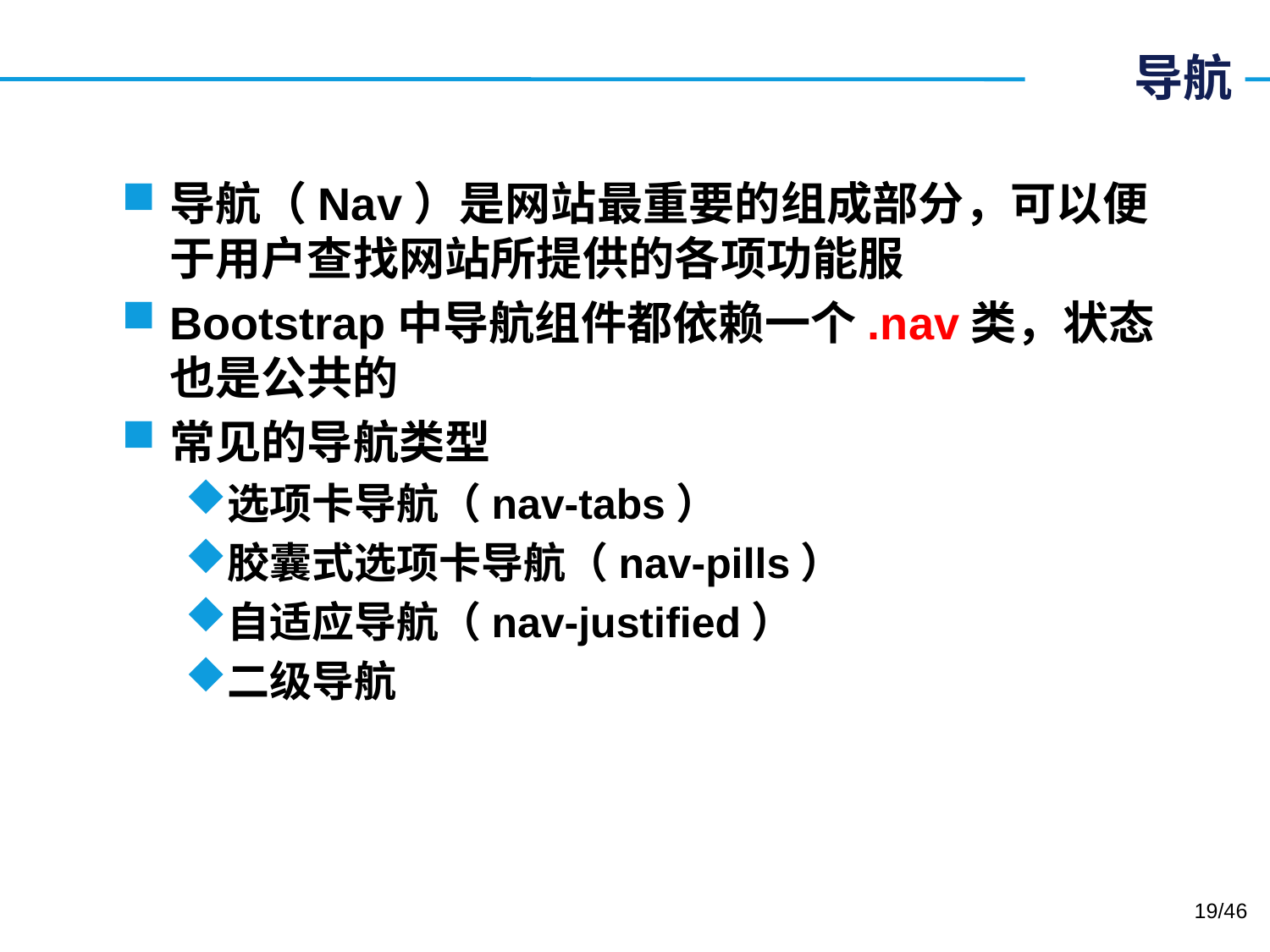

# 导航
导航（Nav）是网站最重要的组成部分，可以便于用户查找网站所提供的各项功能服
Bootstrap中导航组件都依赖一个.nav类，状态也是公共的
常见的导航类型
选项卡导航（nav-tabs）
胶囊式选项卡导航（nav-pills）
自适应导航（nav-justified）
二级导航

19/46